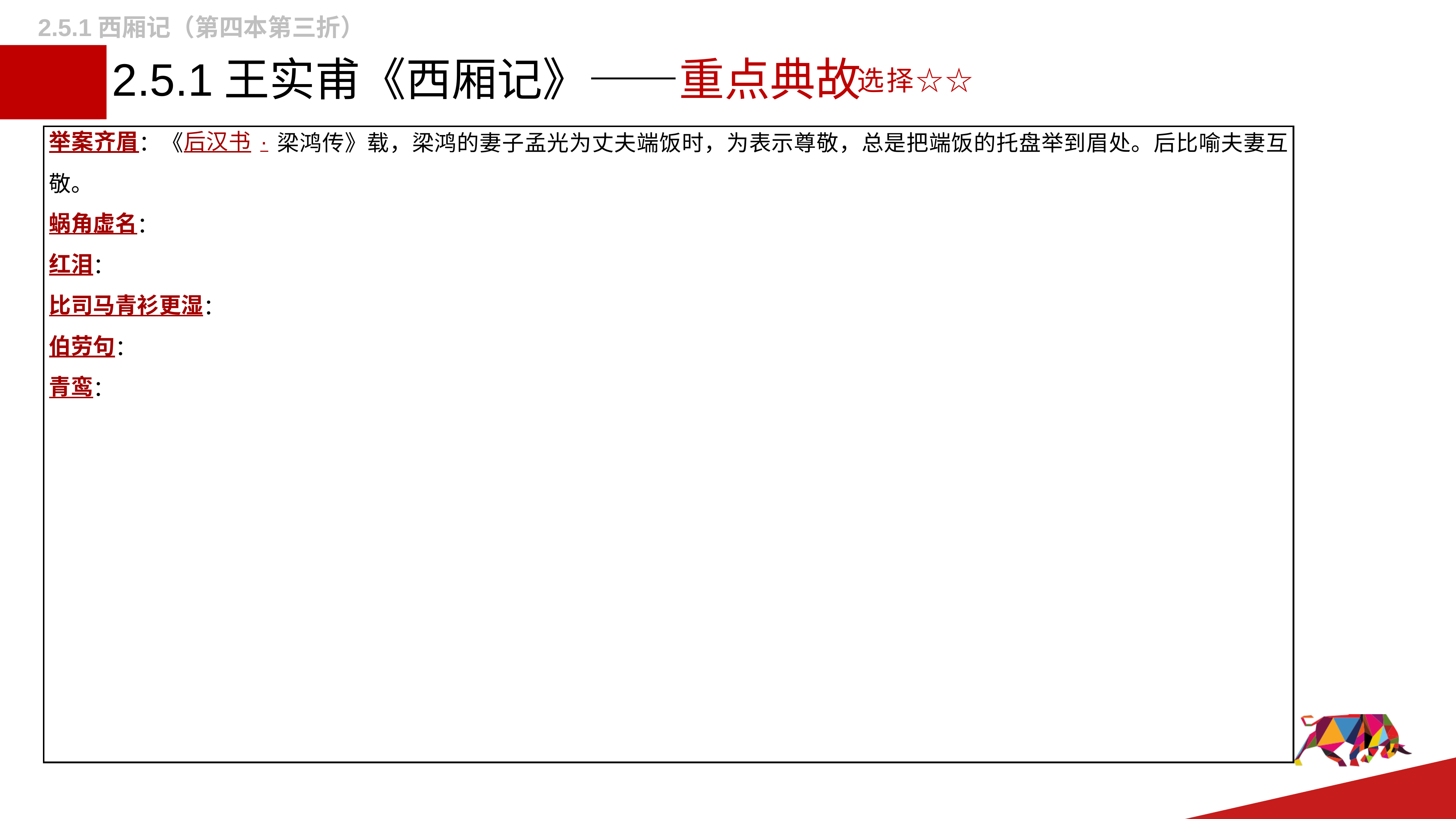

2.5.1西厢记（第四本第三折）
# 2.5.1王实甫《西厢记》——重点典故
选择☆☆
举案齐眉：《后汉书·梁鸿传》载，梁鸿的妻子孟光为丈夫端饭时，为表示尊敬，总是把端饭的托盘举到眉处。后比喻夫妻互敬。
蜗角虚名：
红泪：
比司马青衫更湿：
伯劳句：
青鸾：